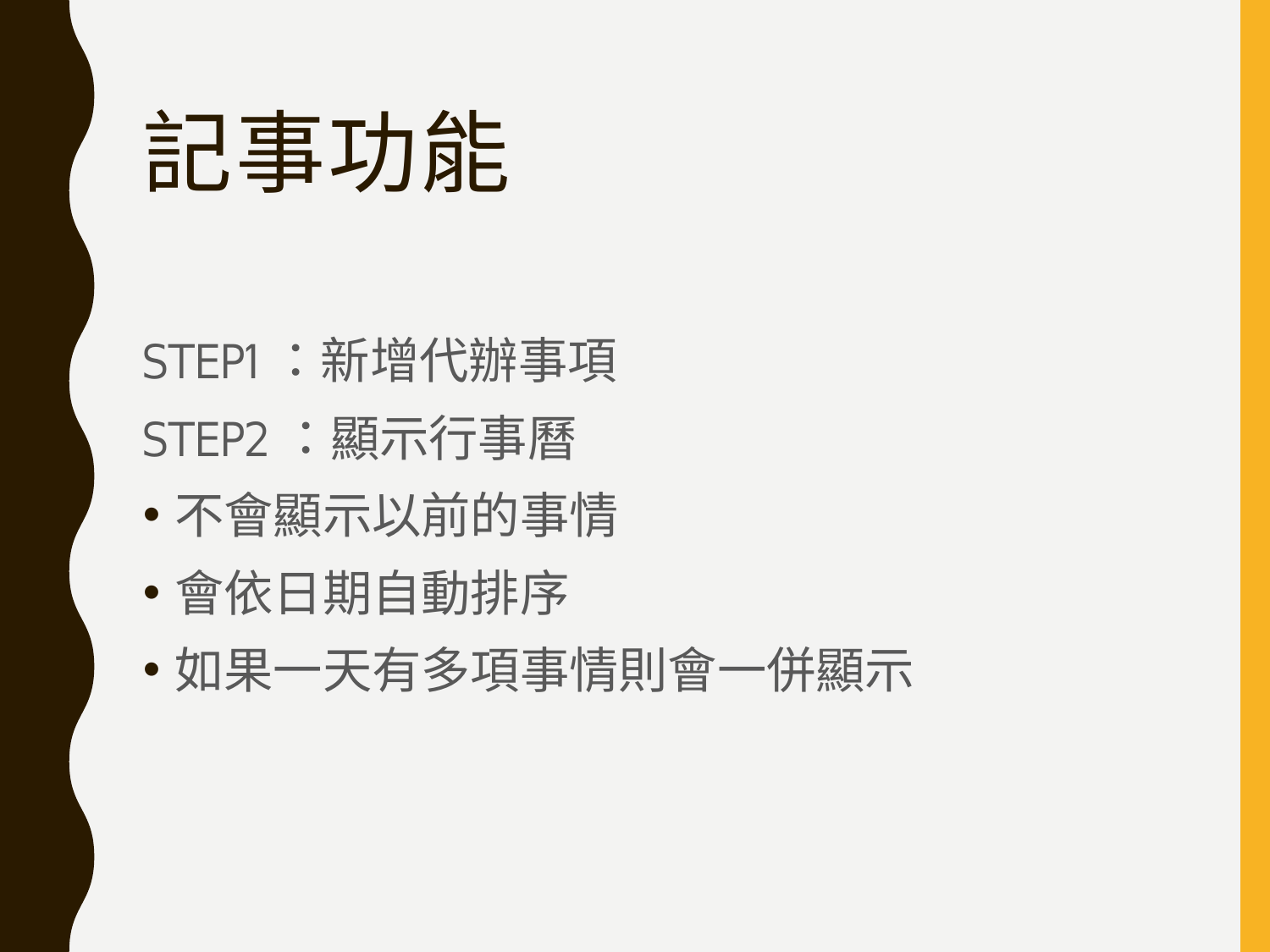

# 記事功能
STEP1：新增代辦事項
STEP2：顯示行事曆
不會顯示以前的事情
會依日期自動排序
如果一天有多項事情則會一併顯示